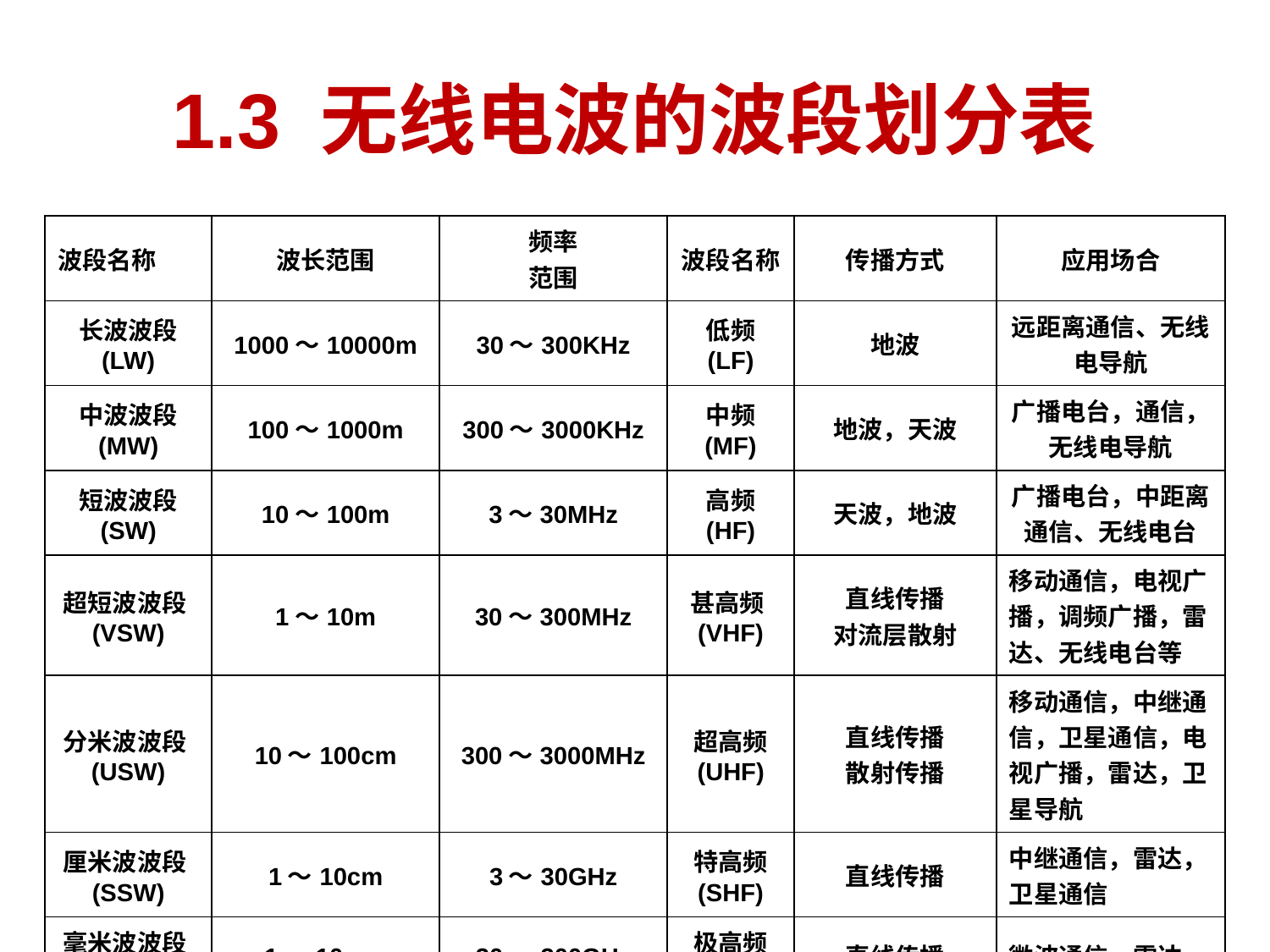

# 1.3 无线电波的波段划分表
| 波段名称 | 波长范围 | 频率 范围 | 波段名称 | 传播方式 | 应用场合 |
| --- | --- | --- | --- | --- | --- |
| 长波波段 (LW) | 1000～10000m | 30～300KHz | 低频 (LF) | 地波 | 远距离通信、无线电导航 |
| 中波波段 (MW) | 100～1000m | 300～3000KHz | 中频 (MF) | 地波，天波 | 广播电台，通信，无线电导航 |
| 短波波段 (SW) | 10～100m | 3～30MHz | 高频 (HF) | 天波，地波 | 广播电台，中距离通信、无线电台 |
| 超短波波段(VSW) | 1～10m | 30～300MHz | 甚高频(VHF) | 直线传播 对流层散射 | 移动通信，电视广播，调频广播，雷达、无线电台等 |
| 分米波波段(USW) | 10～100cm | 300～3000MHz | 超高频 (UHF) | 直线传播 散射传播 | 移动通信，中继通信，卫星通信，电视广播，雷达，卫星导航 |
| 厘米波波段(SSW) | 1～10cm | 3～30GHz | 特高频 (SHF) | 直线传播 | 中继通信，雷达，卫星通信 |
| 毫米波波段(ESW) | 1～10mm | 30～300GHz | 极高频 (EHF) | 直线传播 | 微波通信，雷达 |